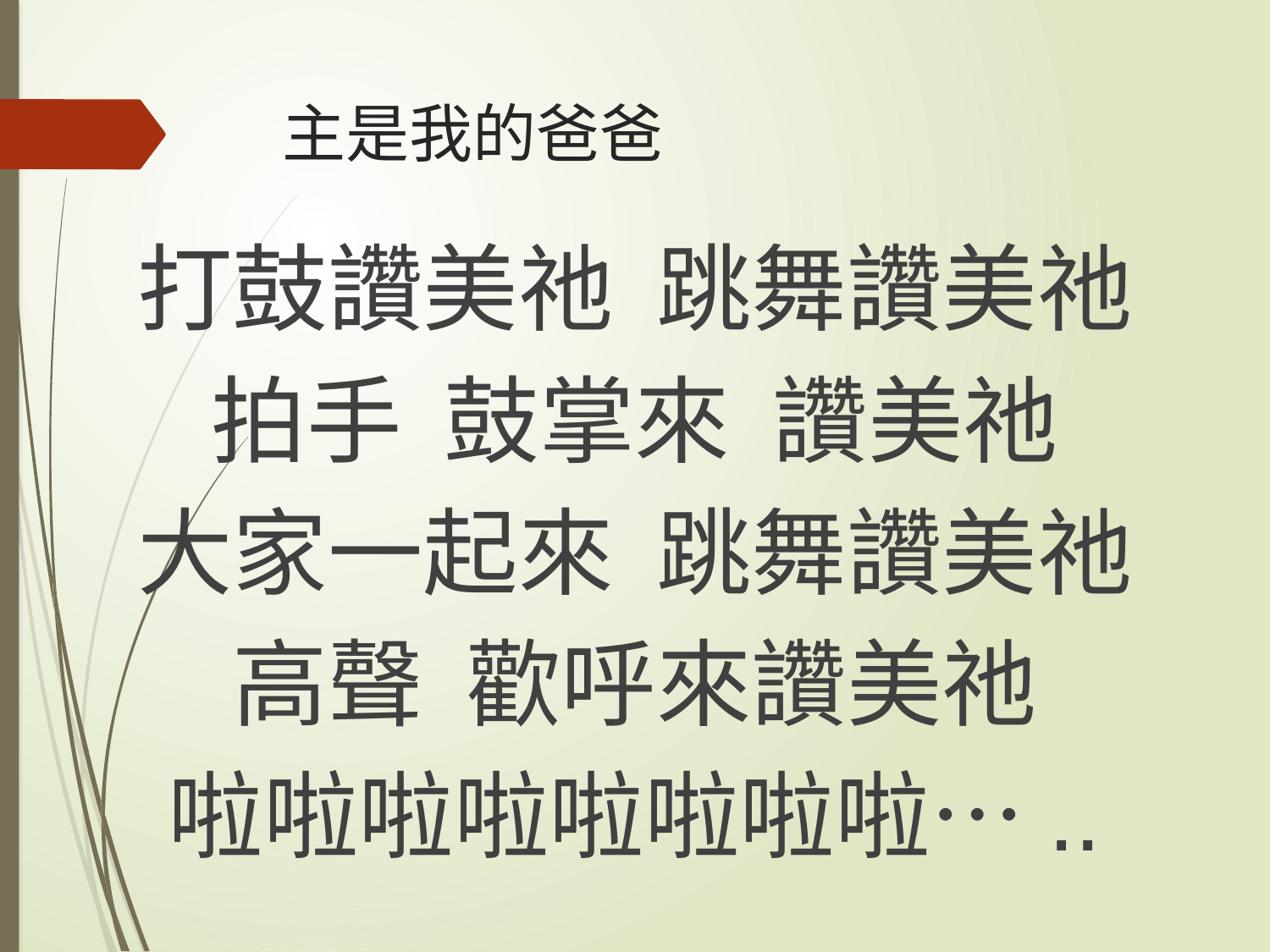

# 主是我的爸爸
打鼓讚美祂  跳舞讚美祂
拍手  鼓掌來  讚美祂
大家一起來  跳舞讚美祂
高聲  歡呼來讚美祂
啦啦啦啦啦啦啦啦…..